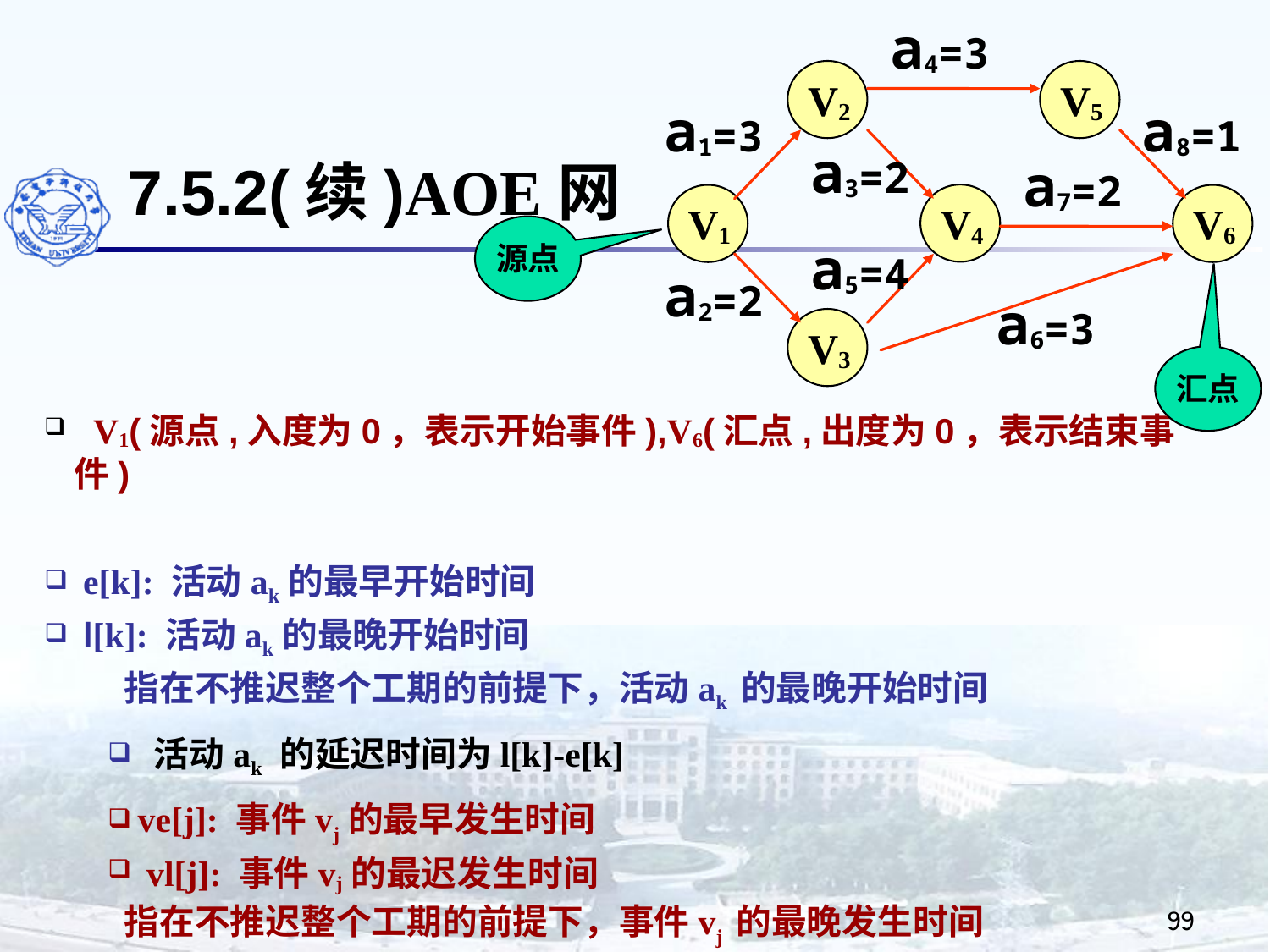

a4=3
a1=3
a8=1
a3=2
a7=2
a5=4
a2=2
a6=3

V2

V5

V4

V1

V6

V3
7.5.2(续)AOE网
源点
汇点
 V1(源点,入度为0，表示开始事件),V6(汇点,出度为0，表示结束事件)

 e[k]: 活动ak的最早开始时间
 l[k]: 活动ak的最晚开始时间
 指在不推迟整个工期的前提下，活动ak 的最晚开始时间
 活动ak 的延迟时间为l[k]-e[k]
ve[j]: 事件vj的最早发生时间
 vl[j]: 事件vj的最迟发生时间
 指在不推迟整个工期的前提下，事件vj 的最晚发生时间
99